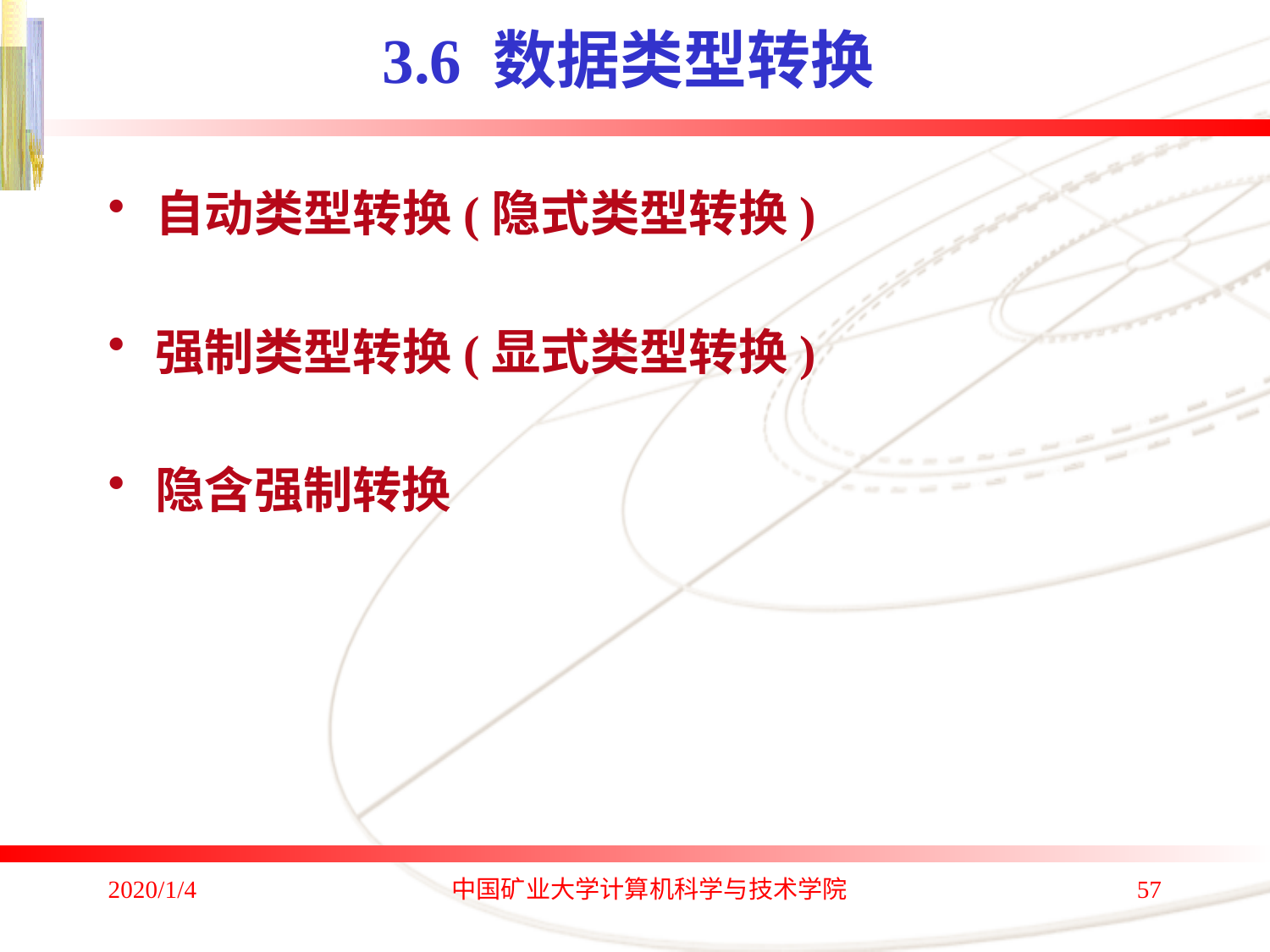

# 3.6 数据类型转换
自动类型转换(隐式类型转换)

强制类型转换(显式类型转换)

隐含强制转换
2020/1/4
中国矿业大学计算机科学与技术学院
57